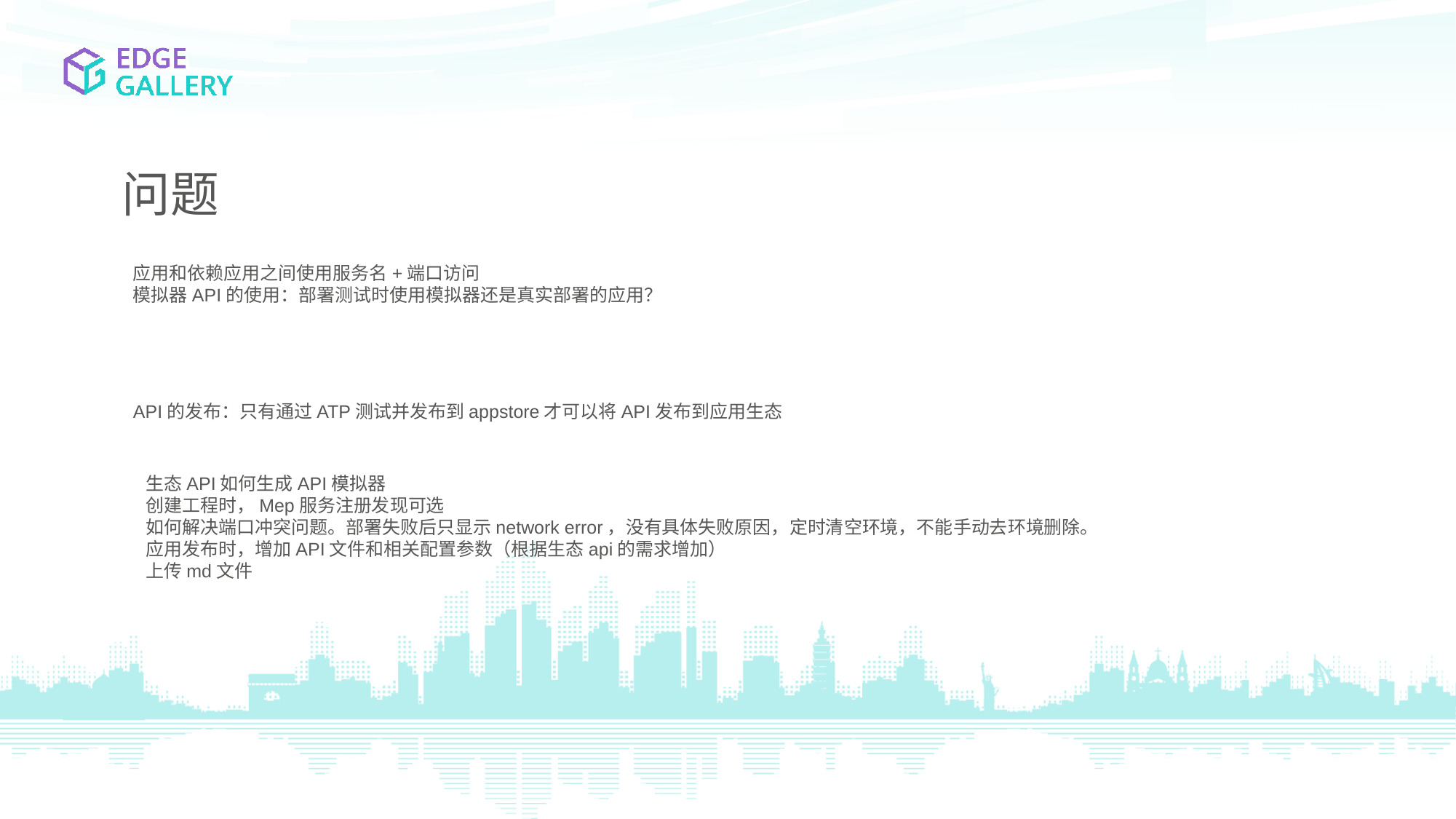

问题
应用和依赖应用之间使用服务名+端口访问
模拟器API的使用：部署测试时使用模拟器还是真实部署的应用？
API的发布：只有通过ATP测试并发布到appstore才可以将API发布到应用生态

生态API如何生成API模拟器
创建工程时，Mep服务注册发现可选
如何解决端口冲突问题。部署失败后只显示network error，没有具体失败原因，定时清空环境，不能手动去环境删除。
应用发布时，增加API文件和相关配置参数（根据生态api的需求增加）
上传md文件